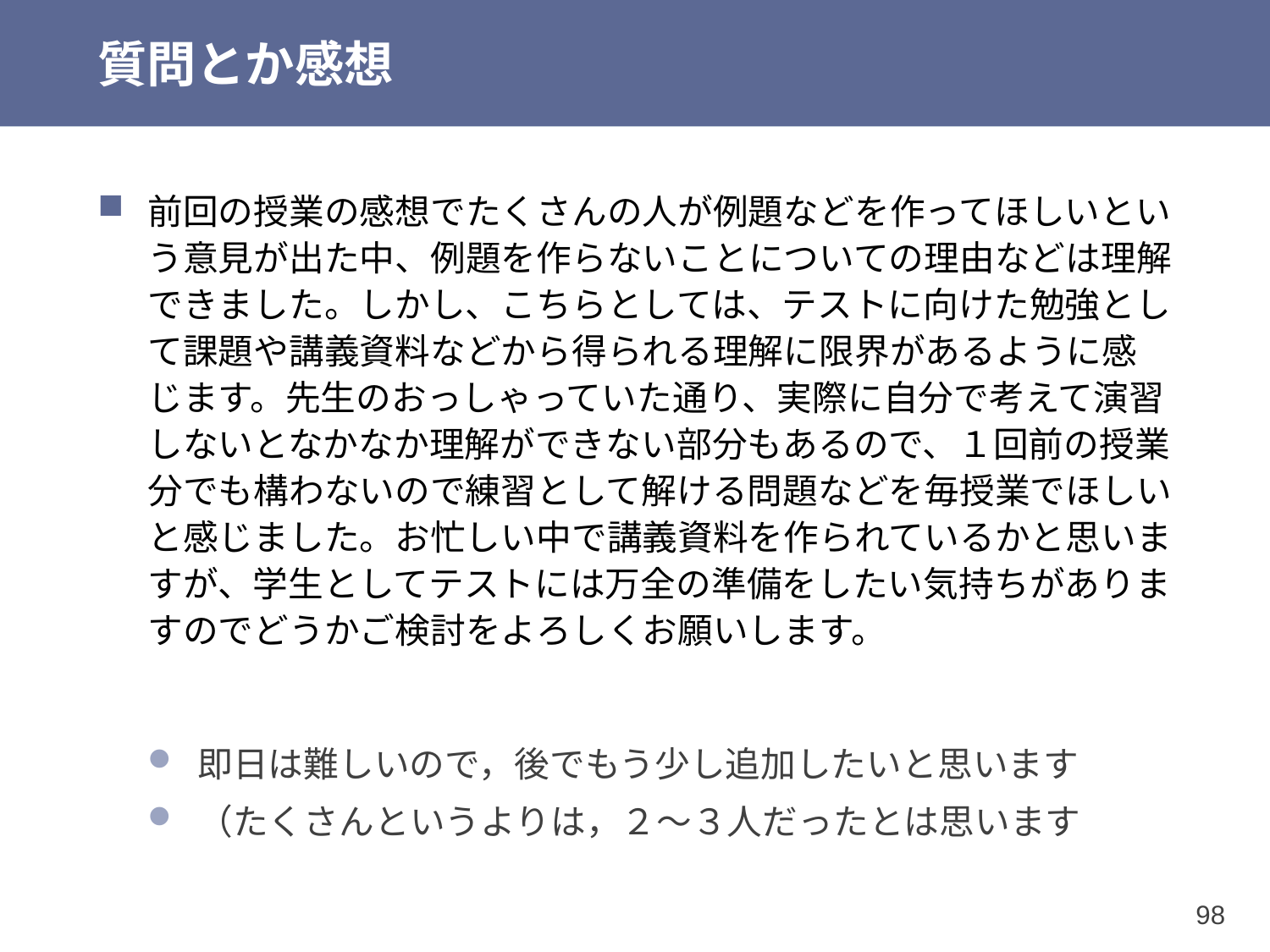

# 質問とか感想
前回の授業の感想でたくさんの人が例題などを作ってほしいという意見が出た中、例題を作らないことについての理由などは理解できました。しかし、こちらとしては、テストに向けた勉強として課題や講義資料などから得られる理解に限界があるように感じます。先生のおっしゃっていた通り、実際に自分で考えて演習しないとなかなか理解ができない部分もあるので、１回前の授業分でも構わないので練習として解ける問題などを毎授業でほしいと感じました。お忙しい中で講義資料を作られているかと思いますが、学生としてテストには万全の準備をしたい気持ちがありますのでどうかご検討をよろしくお願いします。

即日は難しいので，後でもう少し追加したいと思います
（たくさんというよりは，２～３人だったとは思います